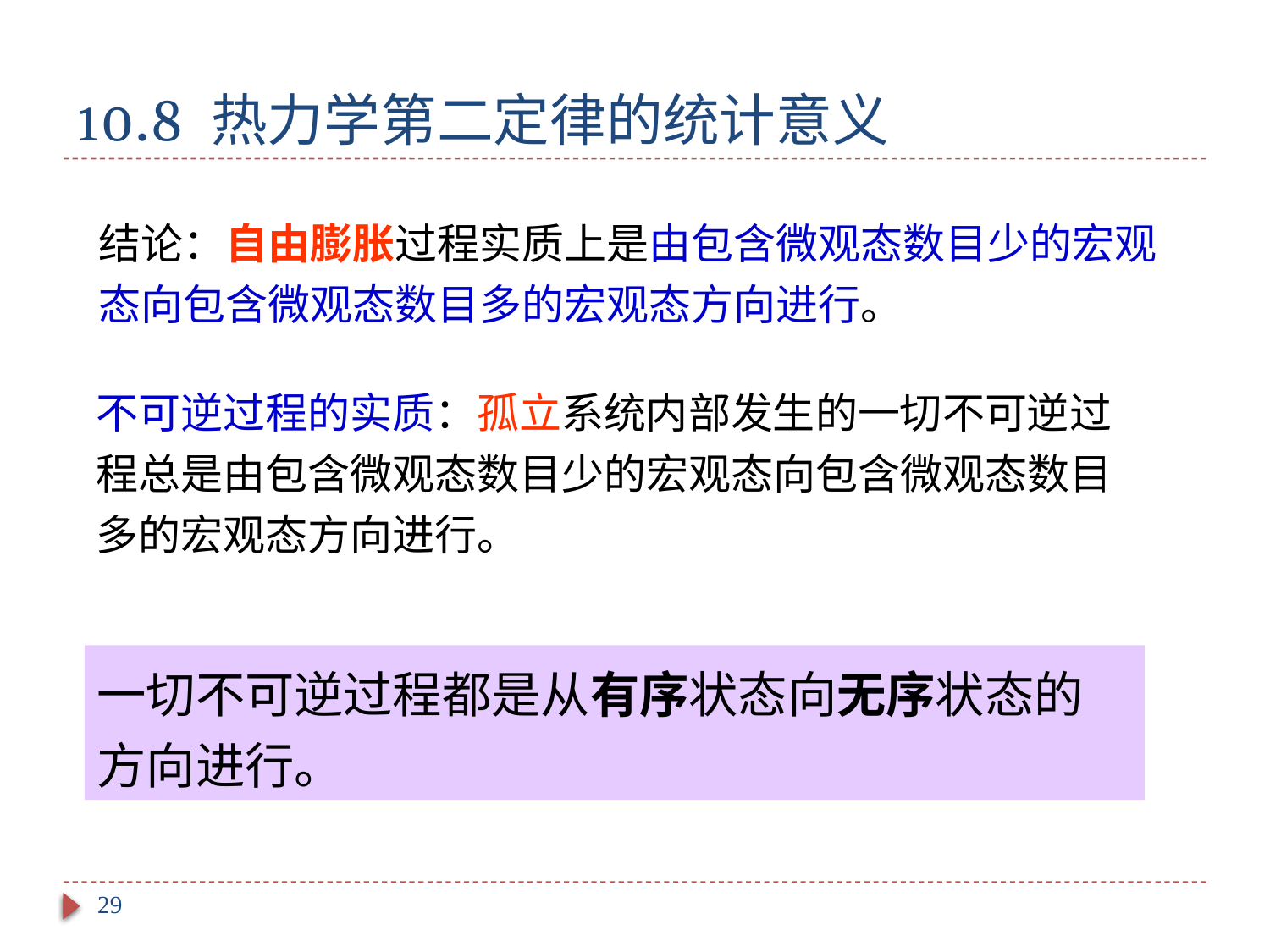

# 10.8 热力学第二定律的统计意义
结论：自由膨胀过程实质上是由包含微观态数目少的宏观态向包含微观态数目多的宏观态方向进行。
不可逆过程的实质：孤立系统内部发生的一切不可逆过程总是由包含微观态数目少的宏观态向包含微观态数目多的宏观态方向进行。
一切不可逆过程都是从有序状态向无序状态的方向进行。
29